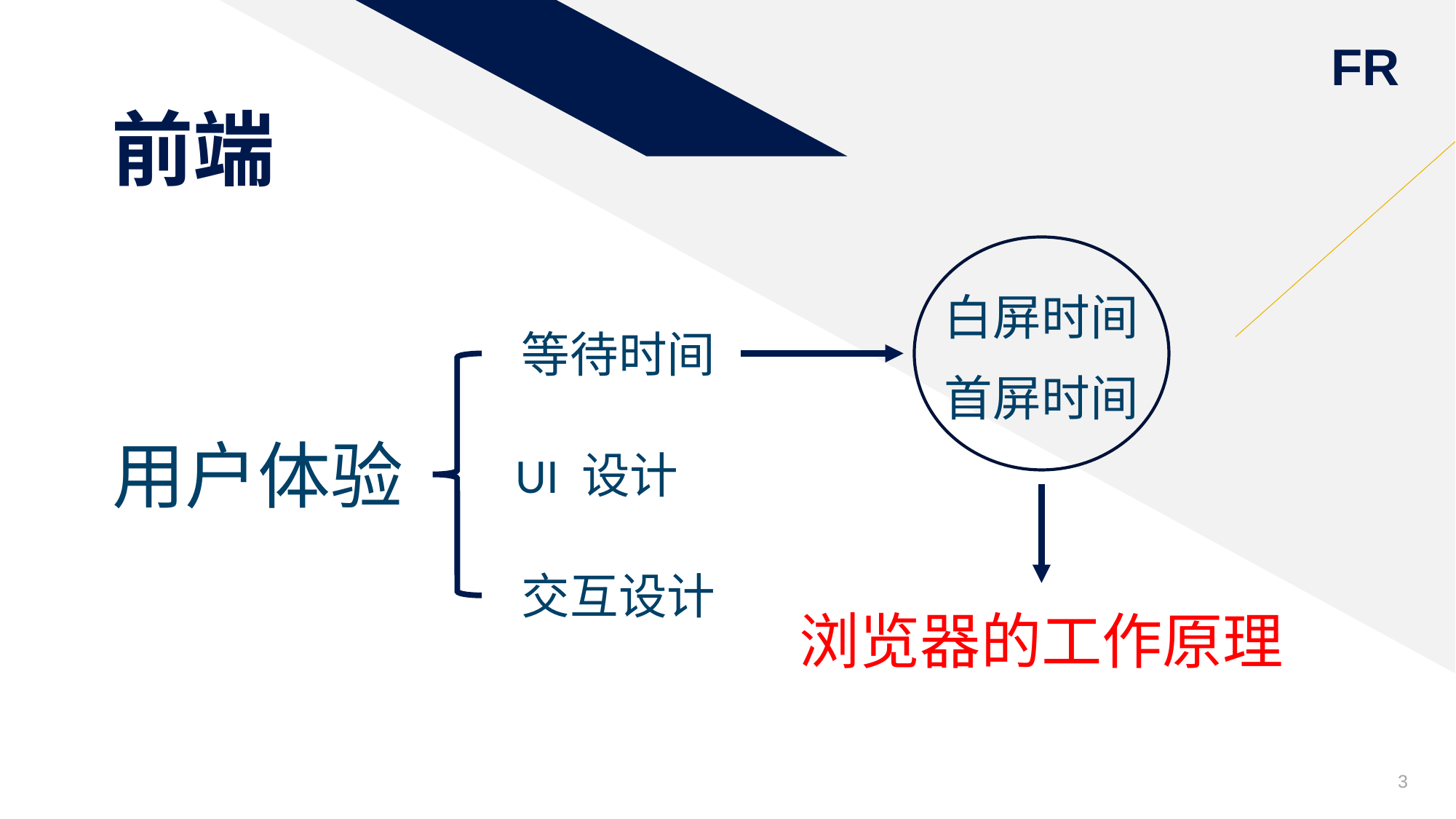

# 前端

白屏时间
等待时间

首屏时间
用户体验
UI 设计
交互设计
浏览器的工作原理
3